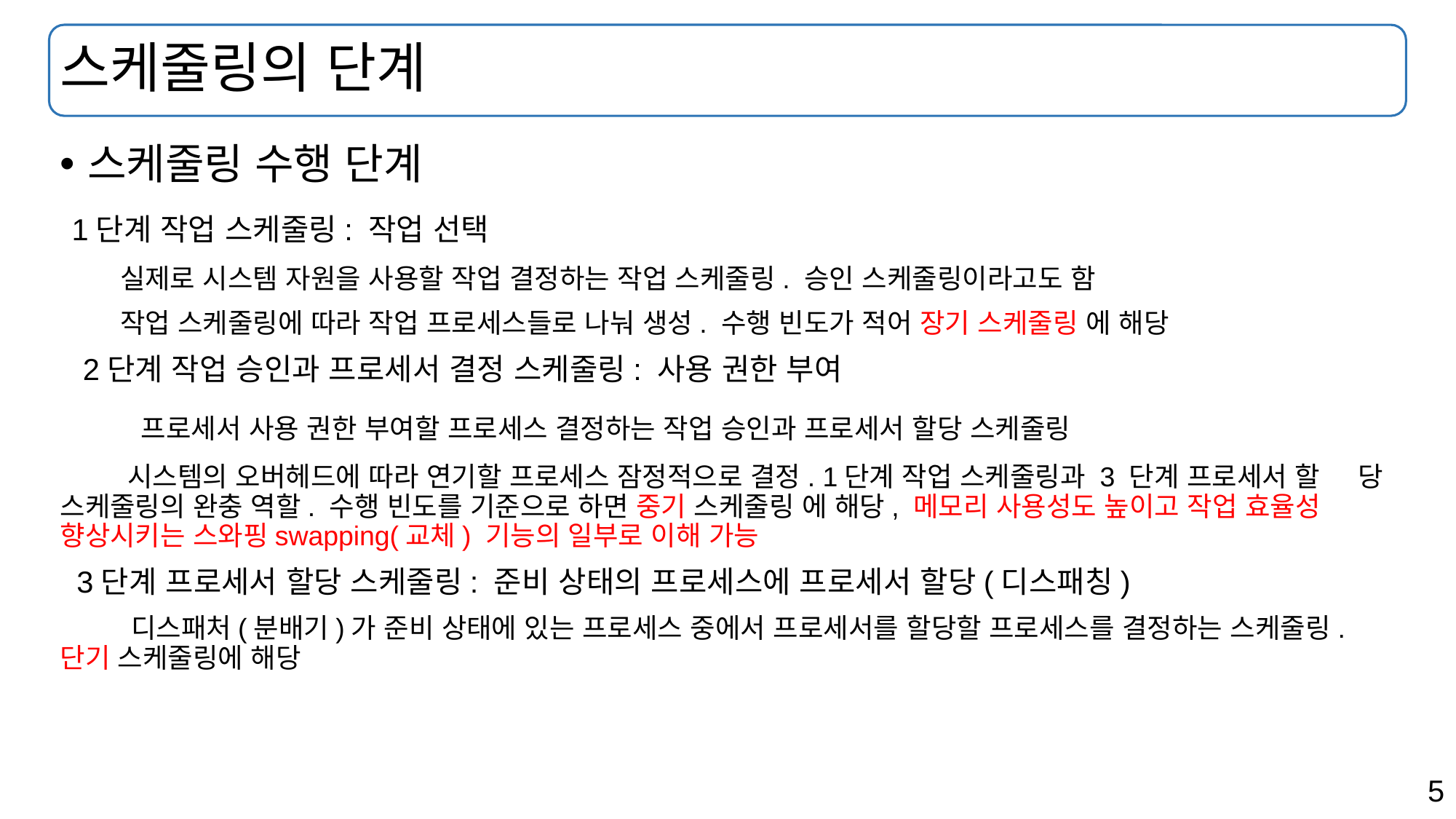

# 스케줄링의 단계
스케줄링 수행 단계
 1단계 작업 스케줄링: 작업 선택
       실제로 시스템 자원을 사용할 작업 결정하는 작업 스케줄링. 승인 스케줄링이라고도 함
       작업 스케줄링에 따라 작업 프로세스들로 나눠 생성. 수행 빈도가 적어 장기 스케줄링 에 해당
   2단계 작업 승인과 프로세서 결정 스케줄링: 사용 권한 부여
      프로세서 사용 권한 부여할 프로세스 결정하는 작업 승인과 프로세서 할당 스케줄링
        시스템의 오버헤드에 따라 연기할 프로세스 잠정적으로 결정. 1단계 작업 스케줄링과 3 단계 프로세서 할     당 스케줄링의 완충 역할. 수행 빈도를 기준으로 하면 중기 스케줄링 에 해당, 메모리 사용성도 높이고 작업 효율성 향상시키는 스와핑swapping(교체) 기능의 일부로 이해 가능
  3단계 프로세서 할당 스케줄링: 준비 상태의 프로세스에 프로세서 할당(디스패칭)
           디스패처(분배기)가 준비 상태에 있는 프로세스 중에서 프로세서를 할당할 프로세스를 결정하는 스케줄링. 단기 스케줄링에 해당